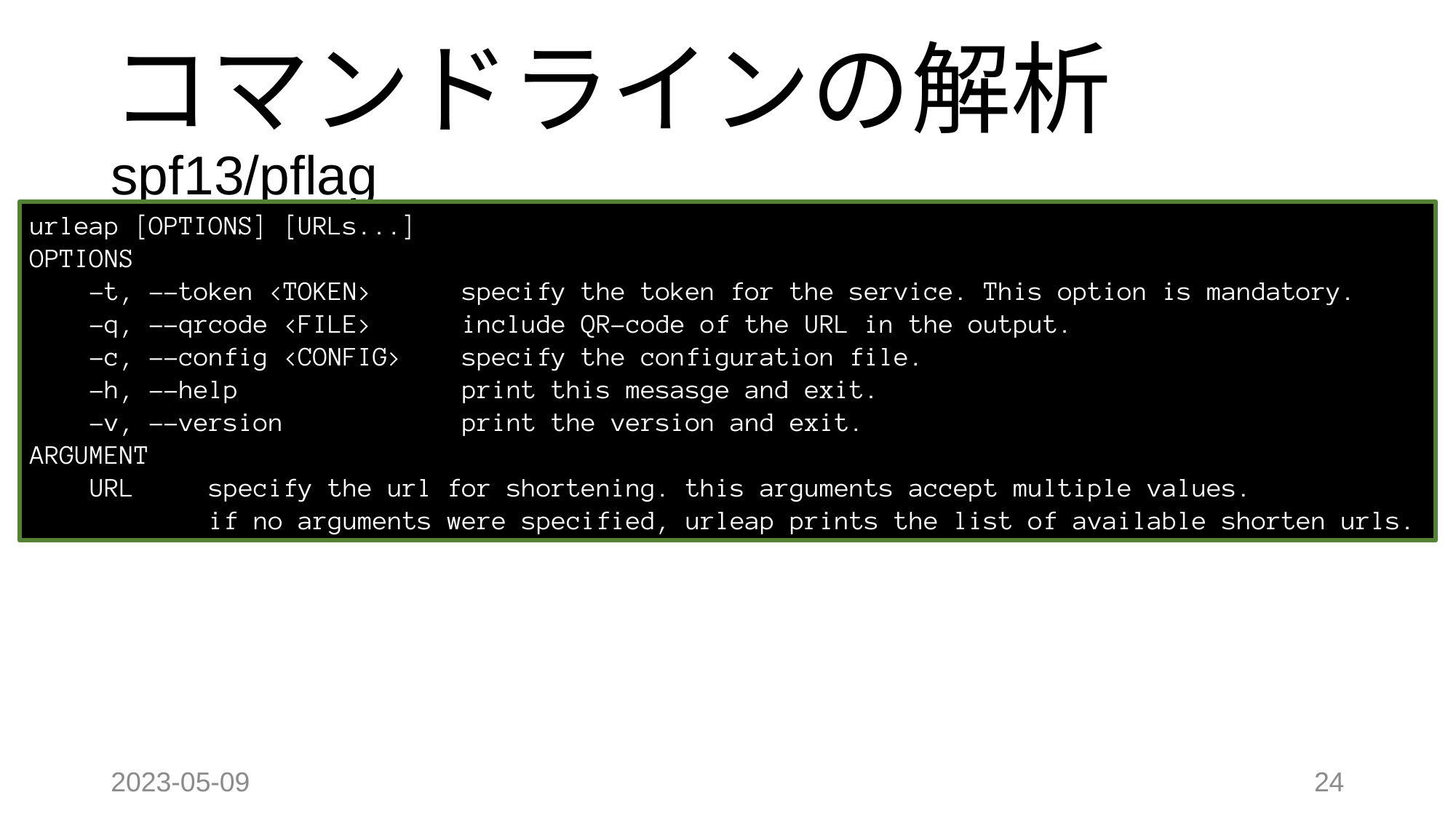

# コマンドラインの解析 spf13/pflag
urleap [OPTIONS] [URLs...]
OPTIONS
    -t, --token <TOKEN>      specify the token for the service. This option is mandatory.
    -q, --qrcode <FILE>      include QR-code of the URL in the output.
    -c, --config <CONFIG>    specify the configuration file.
    -h, --help               print this mesasge and exit.
    -v, --version            print the version and exit.
ARGUMENT
    URL     specify the url for shortening. this arguments accept multiple values.
            if no arguments were specified, urleap prints the list of available shorten urls.
2023-05-09
24